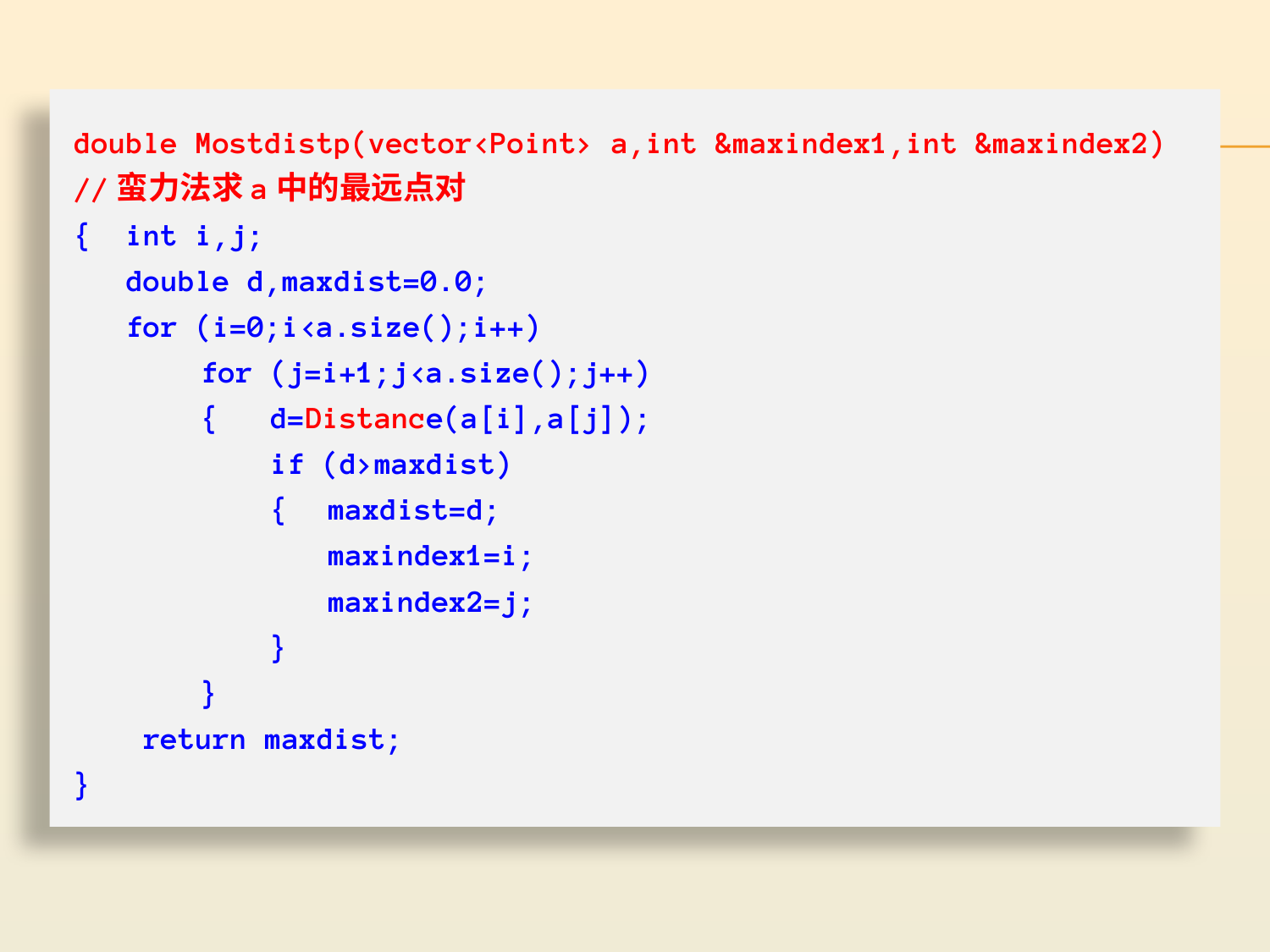

double Mostdistp(vector<Point> a,int &maxindex1,int &maxindex2)
//蛮力法求a中的最远点对
{  int i,j;
   double d,maxdist=0.0;
   for (i=0;i<a.size();i++)
	for (j=i+1;j<a.size();j++)
	{   d=Distance(a[i],a[j]);
	    if (d>maxdist)
	    {	maxdist=d;
		maxindex1=i;
		maxindex2=j;
	    }
	}
    return maxdist;
}